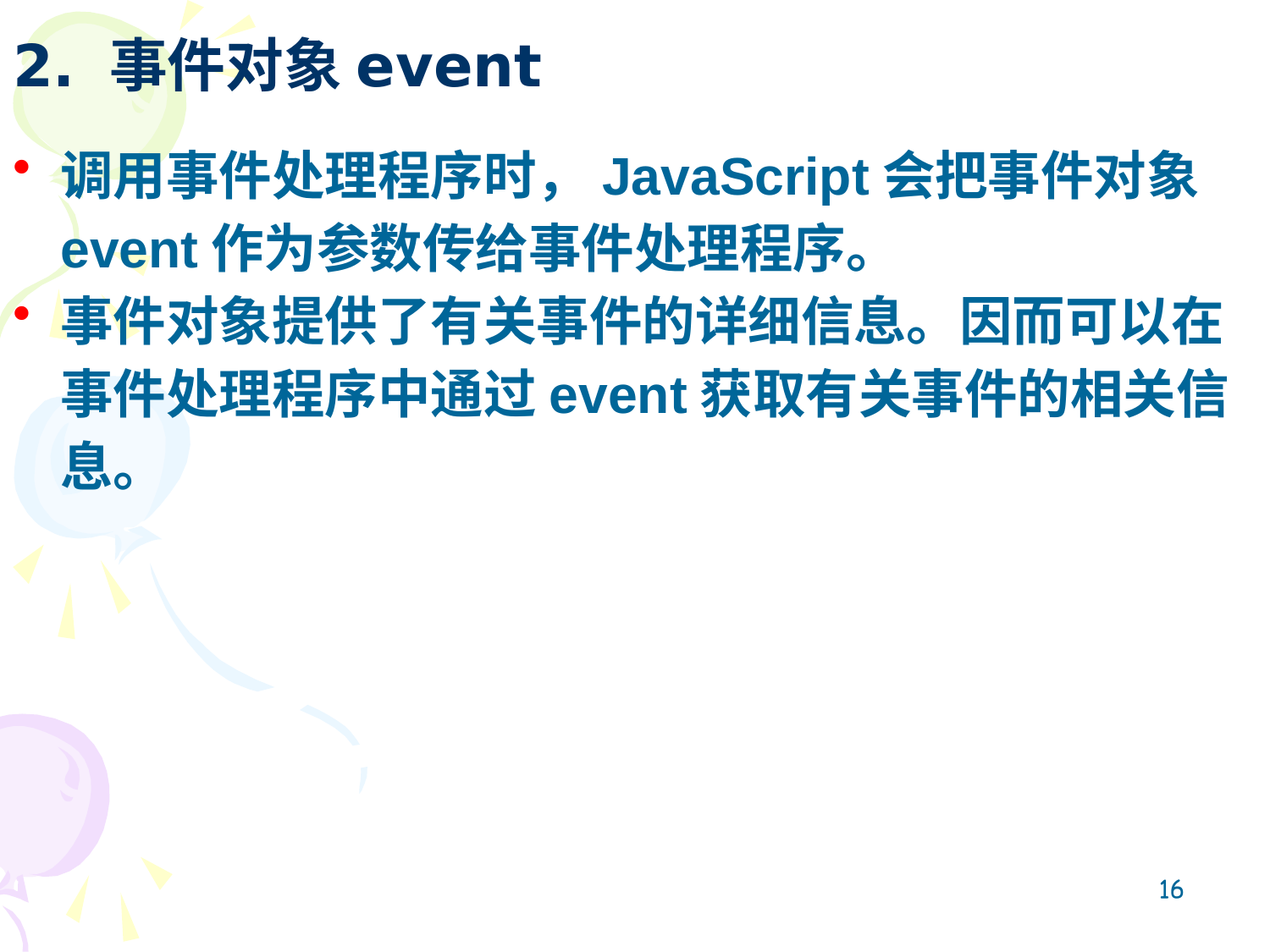

# 2. 事件对象event
调用事件处理程序时，JavaScript会把事件对象event作为参数传给事件处理程序。
事件对象提供了有关事件的详细信息。因而可以在事件处理程序中通过event获取有关事件的相关信息。

16